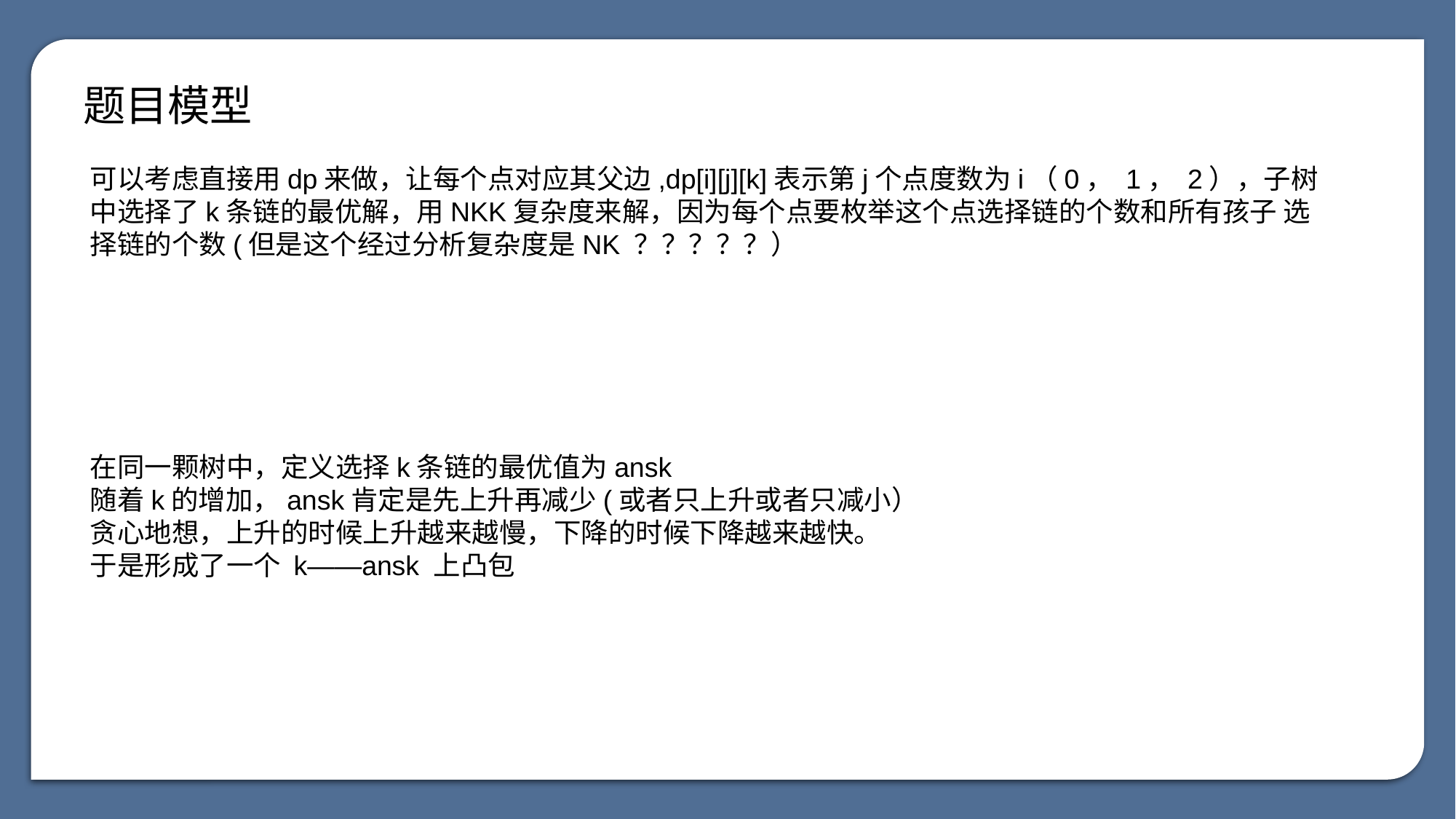

题目模型
可以考虑直接用dp来做，让每个点对应其父边,dp[i][j][k]表示第j个点度数为i（0， 1， 2），子树中选择了k条链的最优解，用NKK复杂度来解，因为每个点要枚举这个点选择链的个数和所有孩子 选择链的个数(但是这个经过分析复杂度是NK ？？？？？）
在同一颗树中，定义选择k条链的最优值为ansk
随着k的增加，ansk肯定是先上升再减少(或者只上升或者只减小）
贪心地想，上升的时候上升越来越慢，下降的时候下降越来越快。
于是形成了一个 k——ansk 上凸包